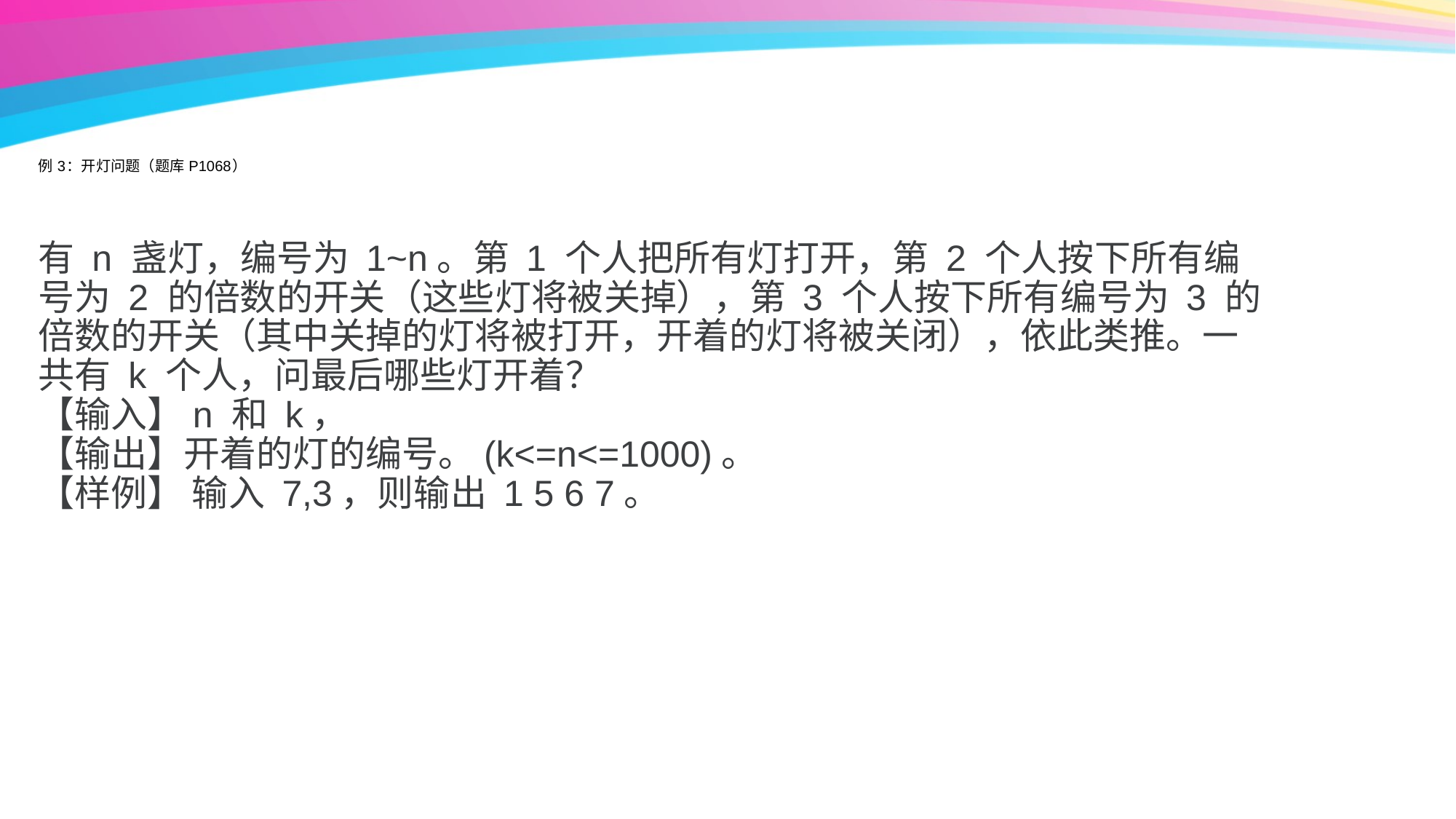

# 例 3：开灯问题（题库 P1068）
有 n 盏灯，编号为 1~n。第 1 个人把所有灯打开，第 2 个人按下所有编号为 2 的倍数的开关（这些灯将被关掉），第 3 个人按下所有编号为 3 的倍数的开关（其中关掉的灯将被打开，开着的灯将被关闭），依此类推。一共有 k 个人，问最后哪些灯开着？
【输入】n 和 k，
【输出】开着的灯的编号。(k<=n<=1000)。
【样例】 输入 7,3，则输出 1 5 6 7。